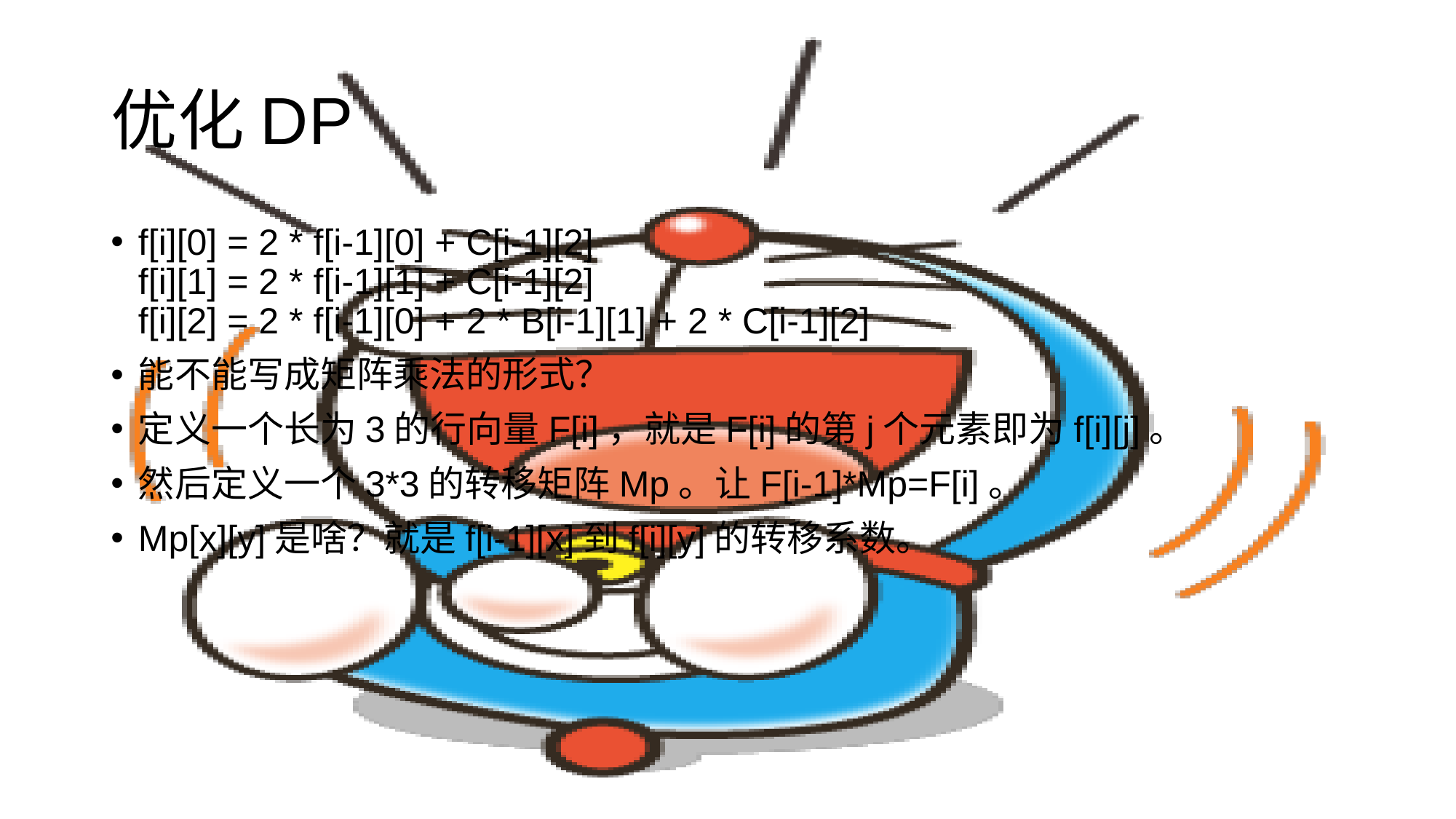

# 优化DP
f[i][0] = 2 * f[i-1][0] + C[i-1][2]
f[i][1] = 2 * f[i-1][1] + C[i-1][2]
f[i][2] = 2 * f[i-1][0] + 2 * B[i-1][1] + 2 * C[i-1][2]
能不能写成矩阵乘法的形式？
定义一个长为3的行向量F[i]，就是F[i]的第j个元素即为f[i][j]。
然后定义一个3*3的转移矩阵Mp。让F[i-1]*Mp=F[i]。
Mp[x][y]是啥？就是f[i-1][x]到f[i][y]的转移系数。